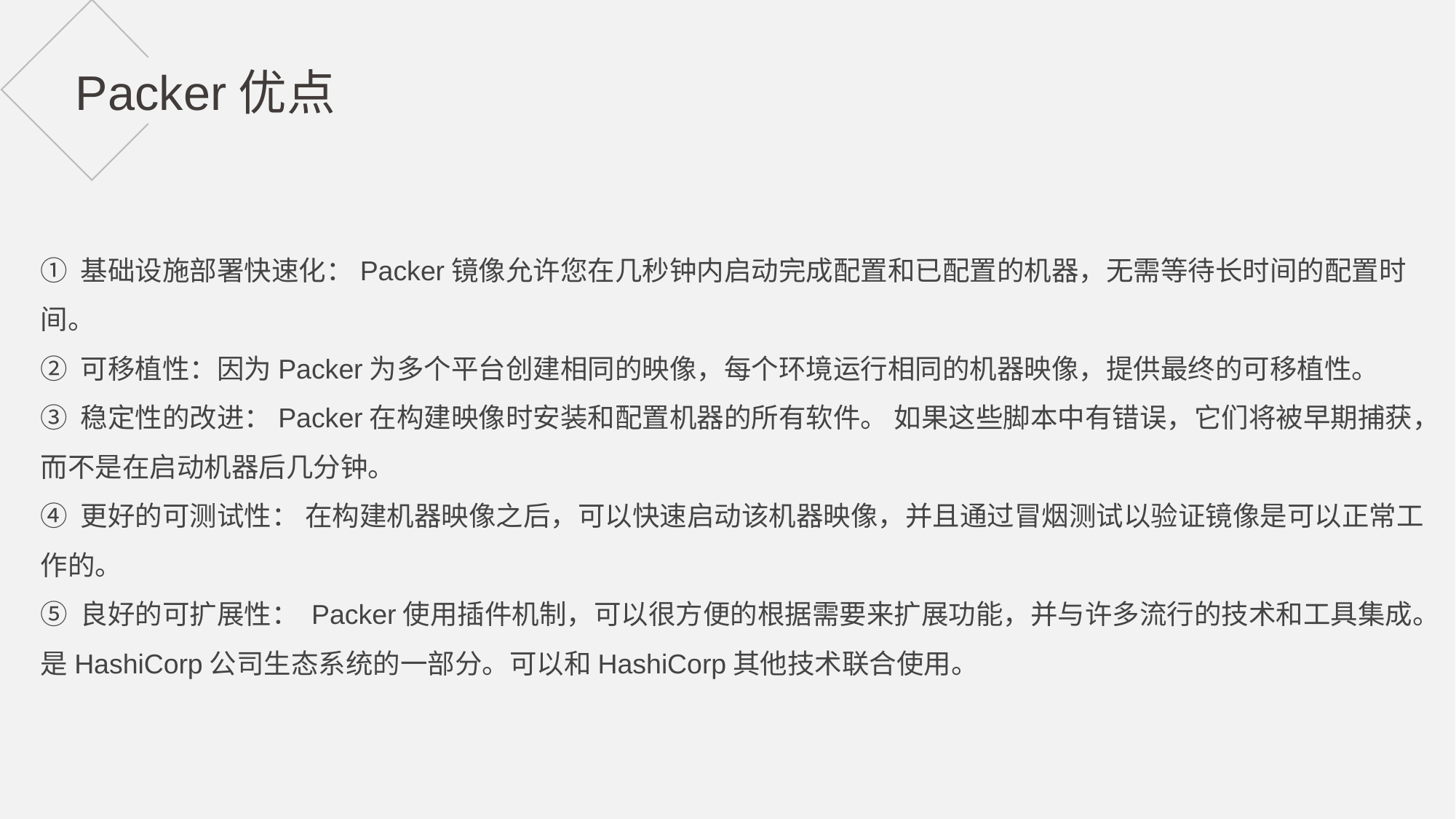

Packer优点
① 基础设施部署快速化：Packer镜像允许您在几秒钟内启动完成配置和已配置的机器，无需等待长时间的配置时间。
② 可移植性：因为Packer为多个平台创建相同的映像，每个环境运行相同的机器映像，提供最终的可移植性。
③ 稳定性的改进：Packer在构建映像时安装和配置机器的所有软件。 如果这些脚本中有错误，它们将被早期捕获，而不是在启动机器后几分钟。
④ 更好的可测试性： 在构建机器映像之后，可以快速启动该机器映像，并且通过冒烟测试以验证镜像是可以正常工作的。
⑤ 良好的可扩展性： Packer使用插件机制，可以很方便的根据需要来扩展功能，并与许多流行的技术和工具集成。
是HashiCorp公司生态系统的一部分。可以和HashiCorp其他技术联合使用。